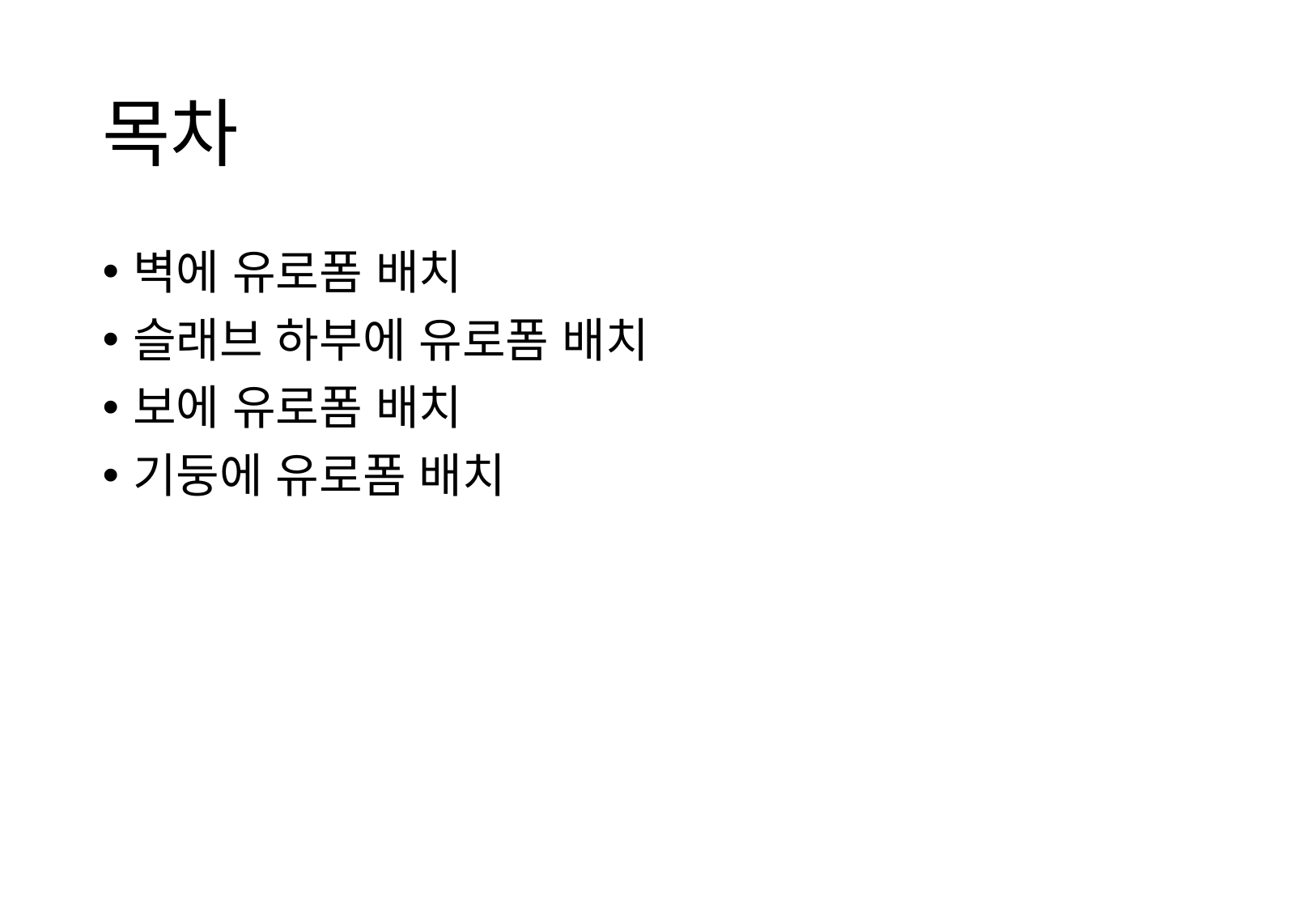

# 목차
벽에 유로폼 배치
슬래브 하부에 유로폼 배치
보에 유로폼 배치
기둥에 유로폼 배치